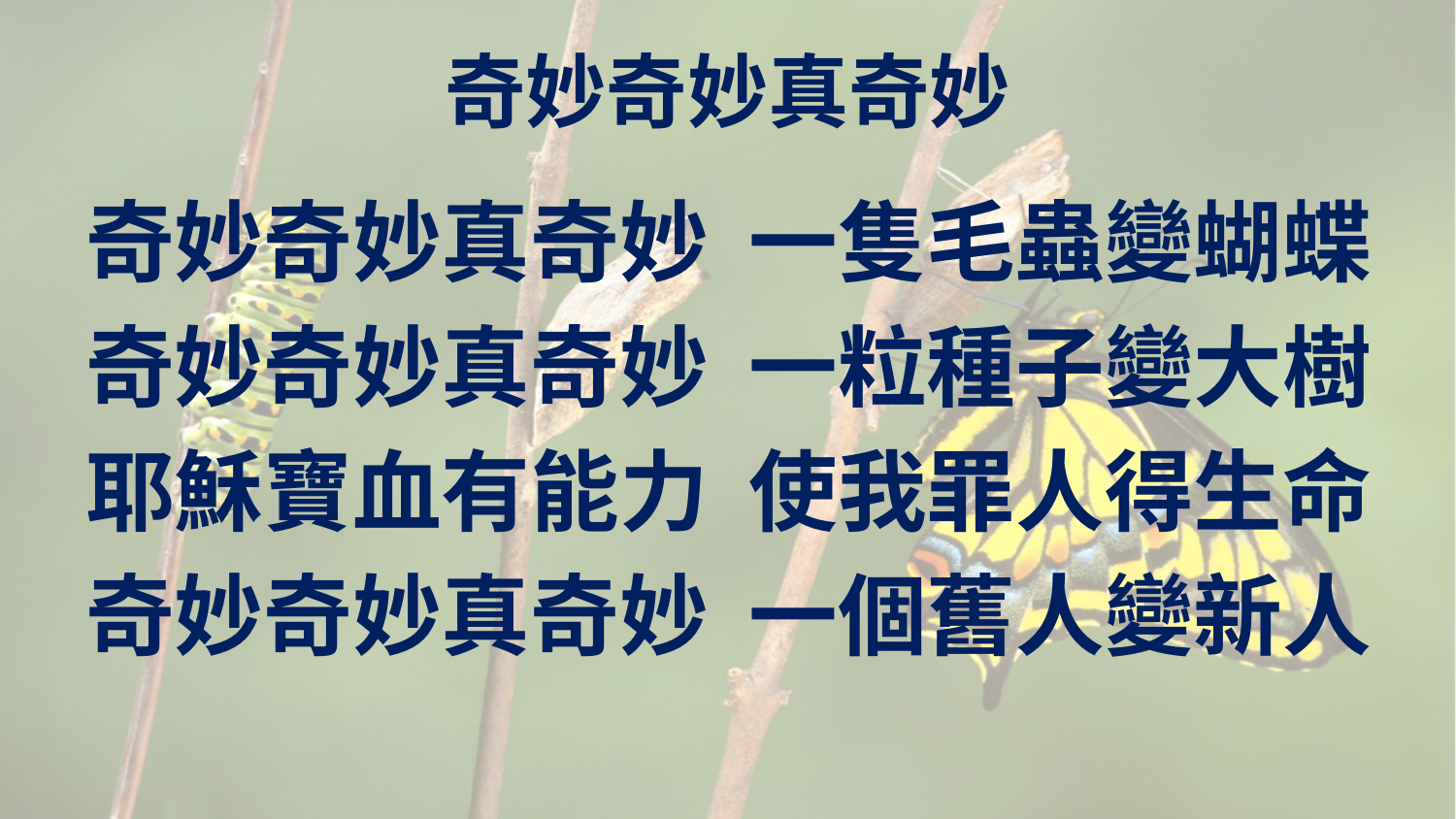

奇妙奇妙真奇妙
奇妙奇妙真奇妙  一隻毛蟲變蝴蝶
奇妙奇妙真奇妙  一粒種子變大樹
耶穌寶血有能力  使我罪人得生命
奇妙奇妙真奇妙  一個舊人變新人